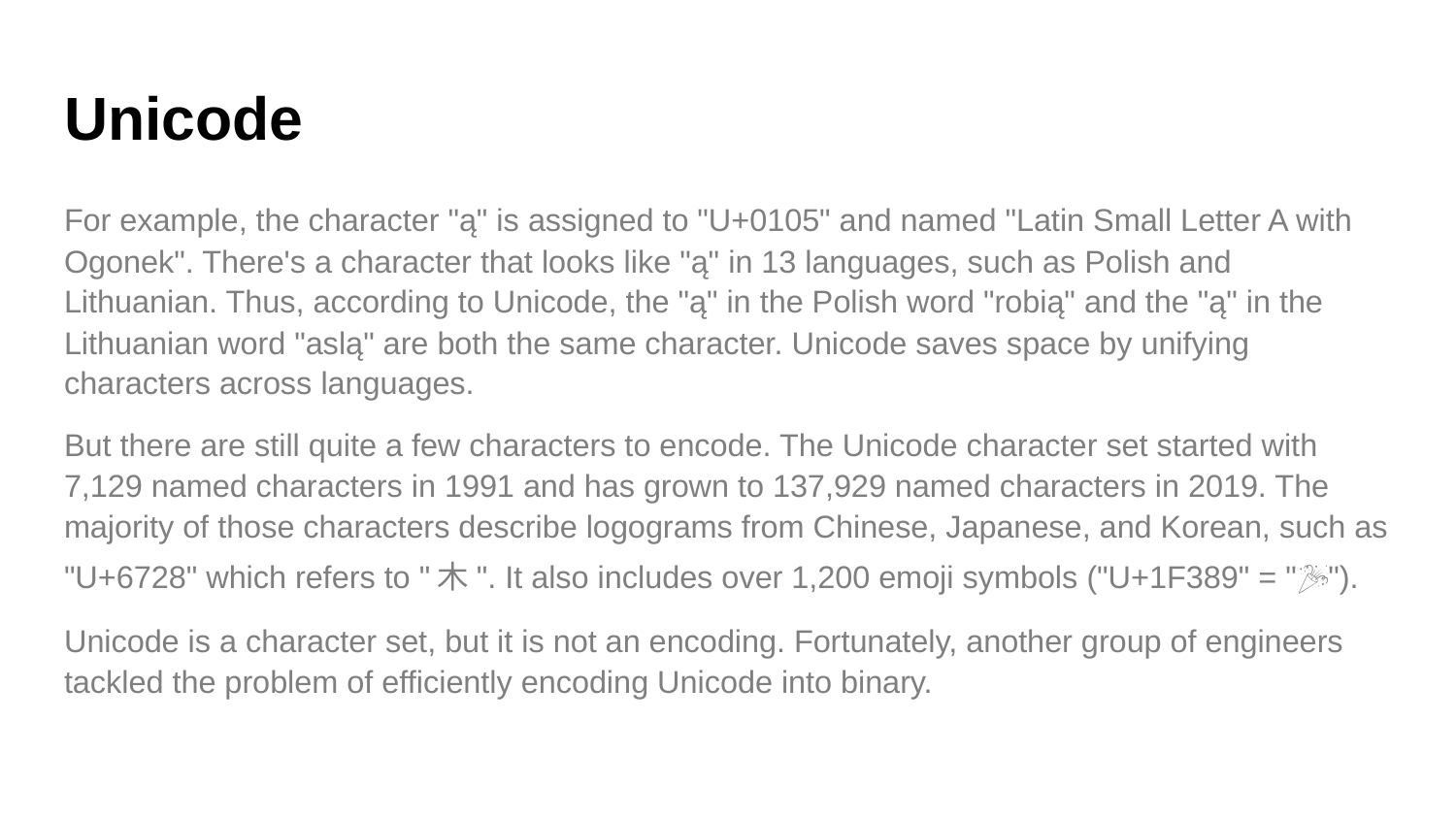

# Unicode
For example, the character "ą" is assigned to "U+0105" and named "Latin Small Letter A with Ogonek". There's a character that looks like "ą" in 13 languages, such as Polish and Lithuanian. Thus, according to Unicode, the "ą" in the Polish word "robią" and the "ą" in the Lithuanian word "aslą" are both the same character. Unicode saves space by unifying characters across languages.
But there are still quite a few characters to encode. The Unicode character set started with 7,129 named characters in 1991 and has grown to 137,929 named characters in 2019. The majority of those characters describe logograms from Chinese, Japanese, and Korean, such as "U+6728" which refers to "木". It also includes over 1,200 emoji symbols ("U+1F389" = "🎉").
Unicode is a character set, but it is not an encoding. Fortunately, another group of engineers tackled the problem of efficiently encoding Unicode into binary.